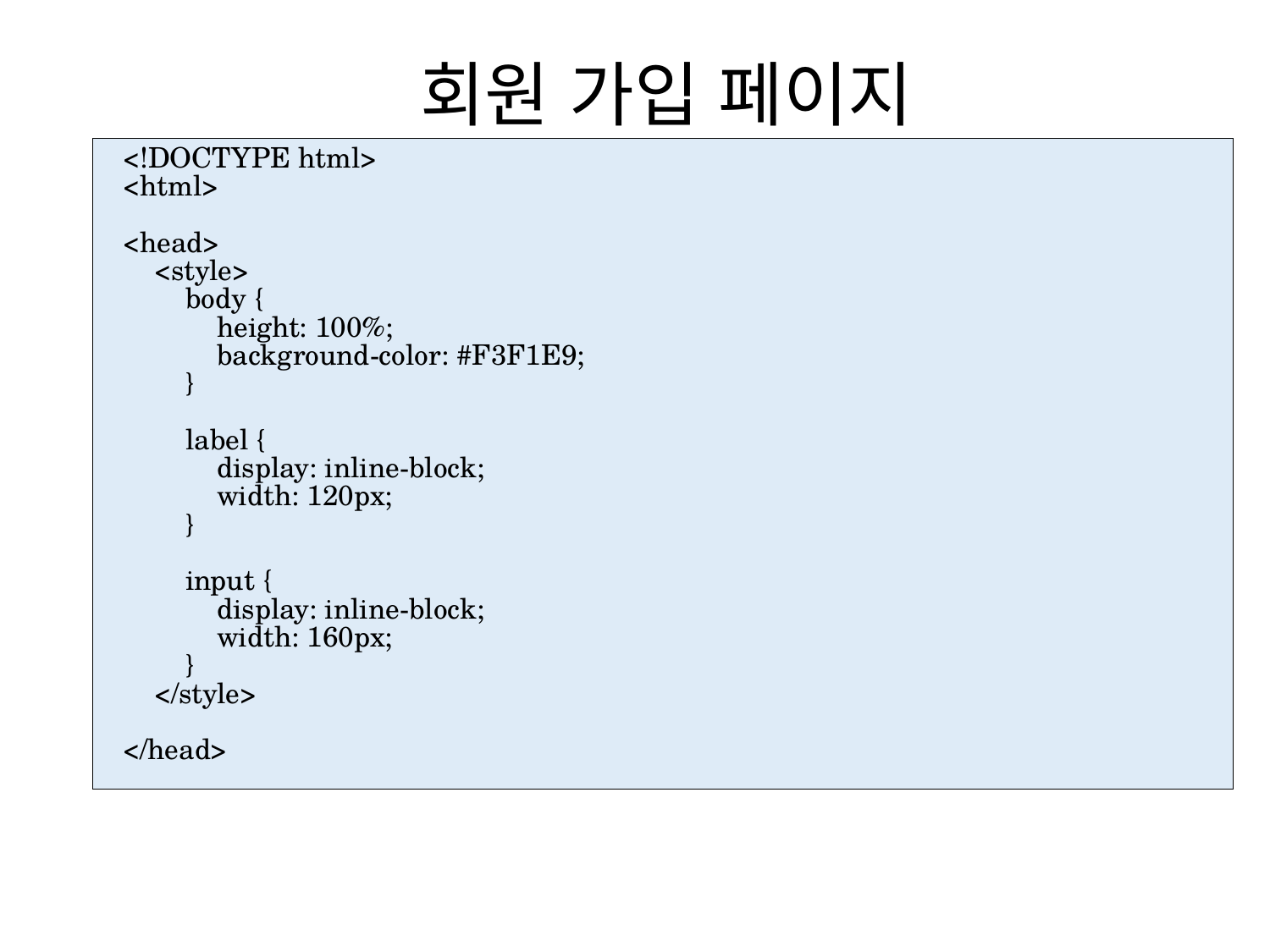

# 회원 가입 페이지
<!DOCTYPE html>
<html>

<head>
    <style>
        body {
            height: 100%;
            background-color: #F3F1E9;
        }

        label {
            display: inline-block;
            width: 120px;
        }

        input {
            display: inline-block;
            width: 160px;
        }
    </style>

</head>